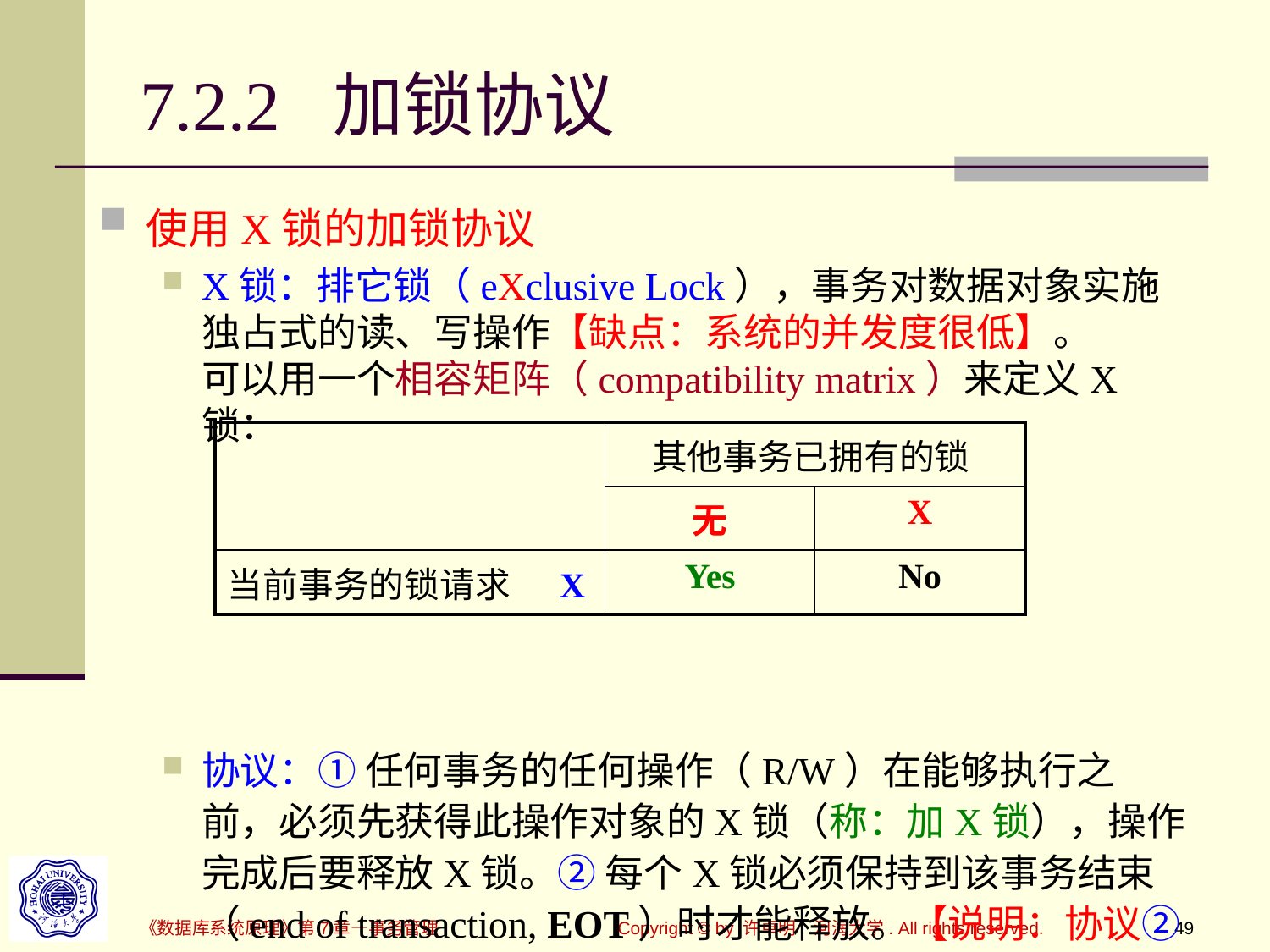

# 7.2.2  加锁协议
使用X锁的加锁协议
X锁：排它锁（eXclusive Lock），事务对数据对象实施独占式的读、写操作【缺点：系统的并发度很低】。
可以用一个相容矩阵（compatibility matrix）来定义X锁：

协议：① 任何事务的任何操作（R/W）在能够执行之前，必须先获得此操作对象的X锁（称：加X锁），操作完成后要释放X锁。② 每个X锁必须保持到该事务结束（end of transaction, EOT）时才能释放。【说明：协议②同样适合于其他任何加锁协议。不再重述！】

|  | 其他事务已拥有的锁 |  |
| --- | --- | --- |
|  | 无 | X |
| 当前事务的锁请求 X | Yes | No |
《数据库系统原理》第7章—事务管理
Copyright © by 许卓明, 河海大学. All rights reserved.
49